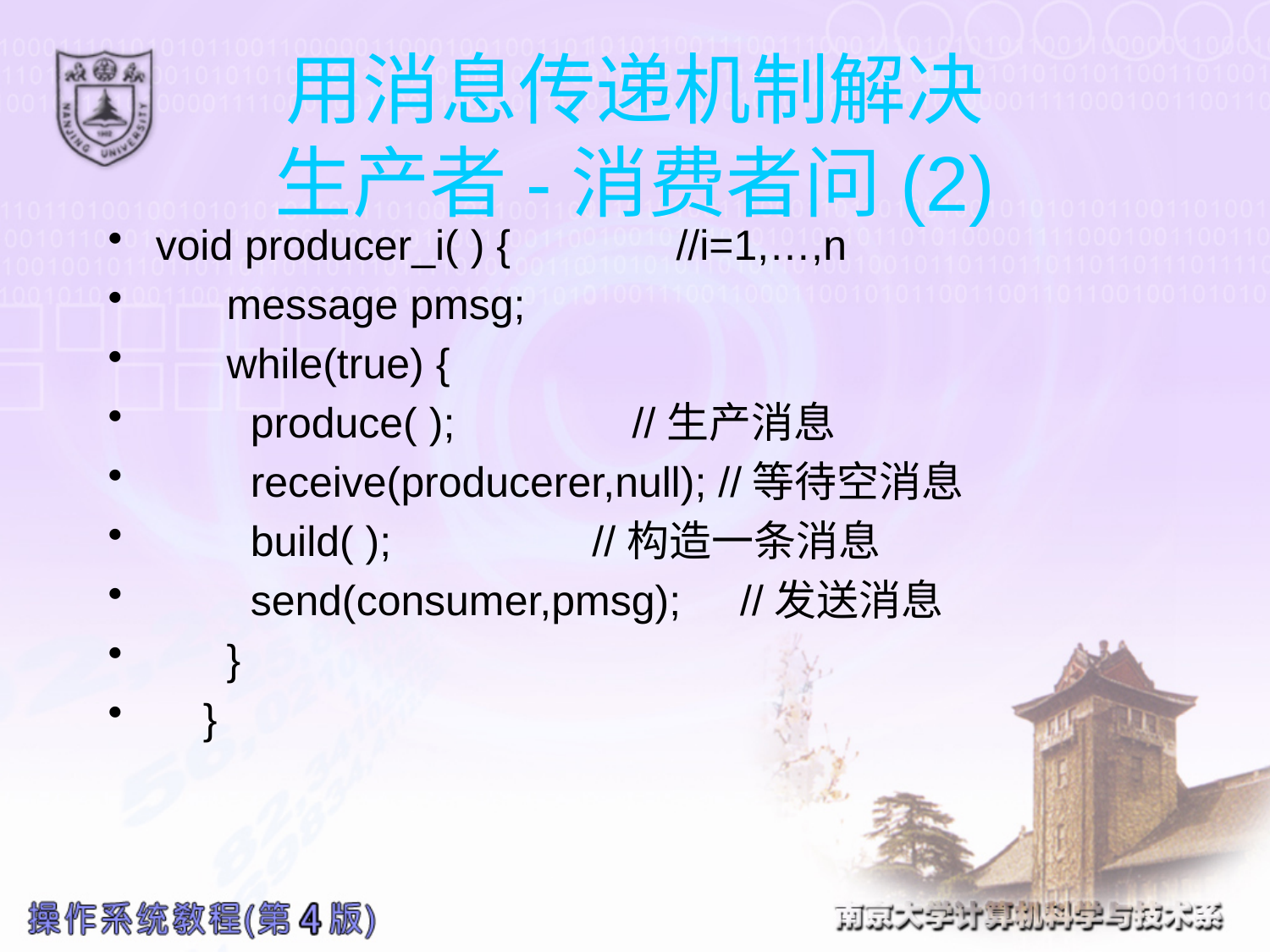

# 用消息传递机制解决 生产者-消费者问(2)
void producer_i( ) {              //i=1,…,n
      message pmsg;
      while(true) {
        produce( );               //生产消息
        receive(producerer,null); //等待空消息
        build( );                 //构造一条消息
        send(consumer,pmsg);     //发送消息
      }
    }